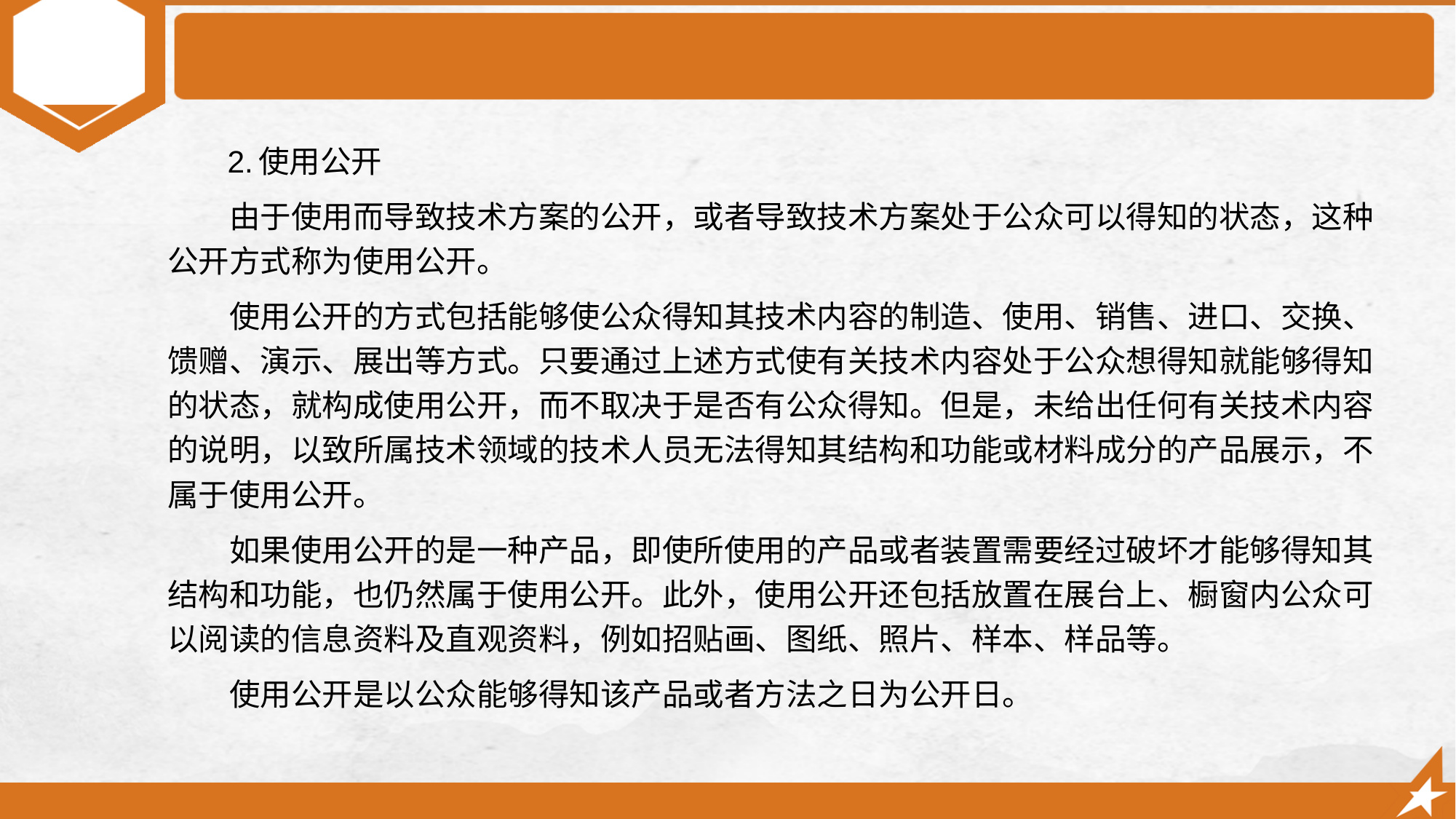

2.使用公开
　　由于使用而导致技术方案的公开，或者导致技术方案处于公众可以得知的状态，这种公开方式称为使用公开。
　　使用公开的方式包括能够使公众得知其技术内容的制造、使用、销售、进口、交换、馈赠、演示、展出等方式。只要通过上述方式使有关技术内容处于公众想得知就能够得知的状态，就构成使用公开，而不取决于是否有公众得知。但是，未给出任何有关技术内容的说明，以致所属技术领域的技术人员无法得知其结构和功能或材料成分的产品展示，不属于使用公开。
　　如果使用公开的是一种产品，即使所使用的产品或者装置需要经过破坏才能够得知其结构和功能，也仍然属于使用公开。此外，使用公开还包括放置在展台上、橱窗内公众可以阅读的信息资料及直观资料，例如招贴画、图纸、照片、样本、样品等。
　　使用公开是以公众能够得知该产品或者方法之日为公开日。